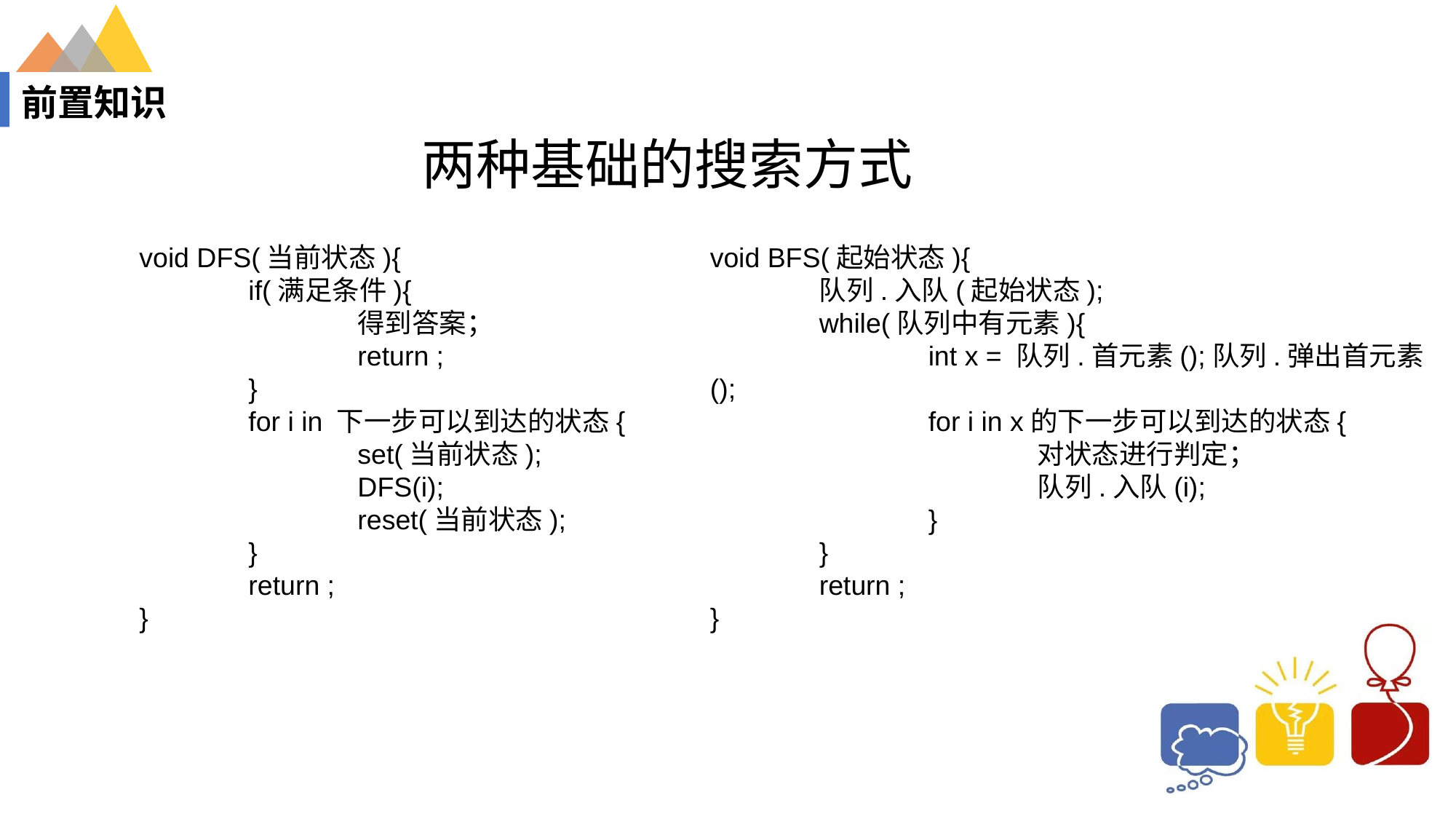

# 前置知识
两种基础的搜索方式
void DFS(当前状态){
        	if(满足条件){
		得到答案；
		return ;
        	}
	for i in 下一步可以到达的状态{
		set(当前状态);
		DFS(i);
		reset(当前状态);
	}
	return ;
}

void BFS(起始状态){
	队列.入队(起始状态);
	while(队列中有元素){
		int x = 队列.首元素();队列.弹出首元素();
		for i in x的下一步可以到达的状态{
			对状态进行判定；
			队列.入队(i);
		}
	}
	return ;
}